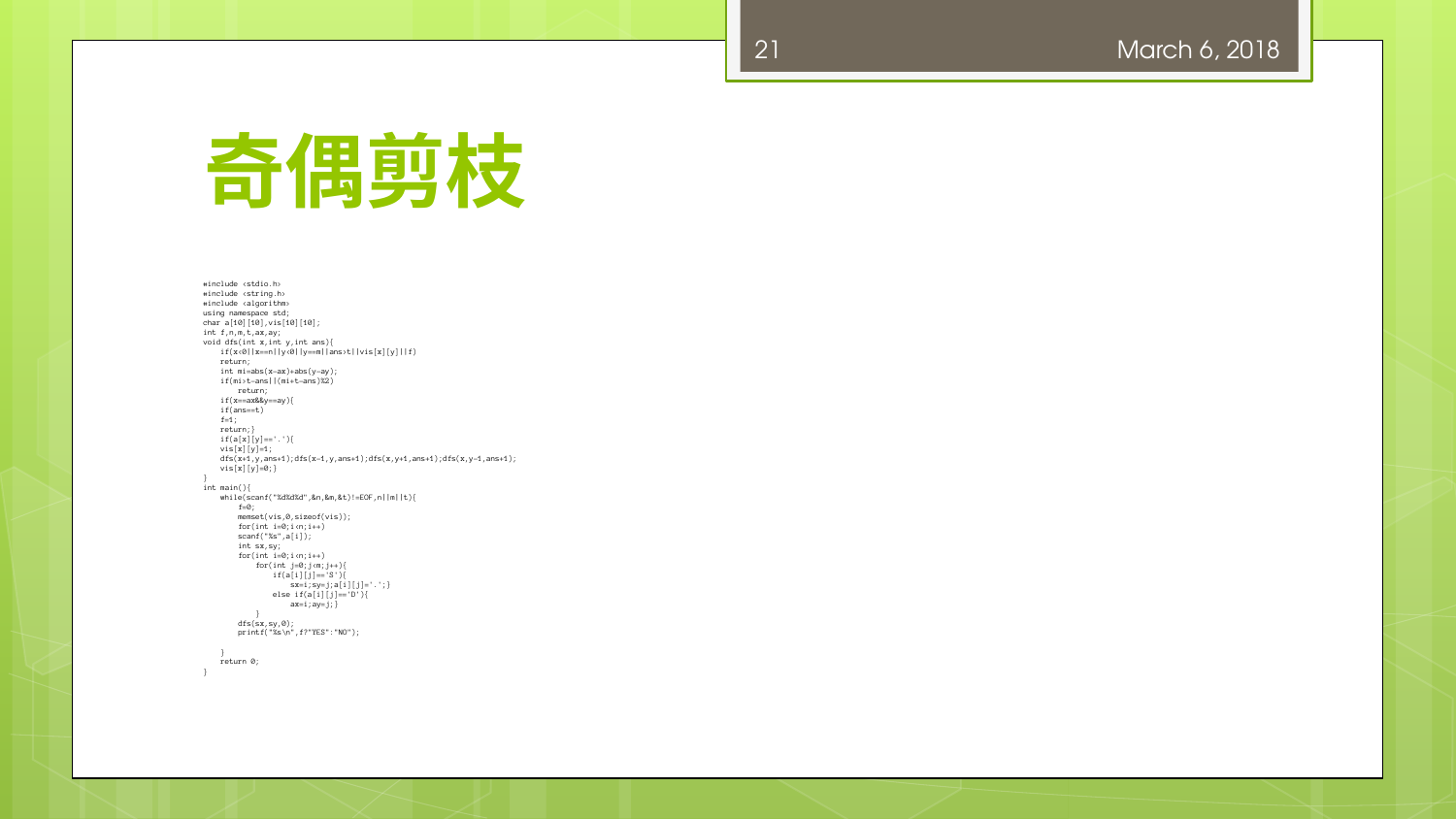

21
March 6, 2018
# 奇偶剪枝
#include <stdio.h>
#include <string.h>
#include <algorithm>
using namespace std;
char a[10][10],vis[10][10];
int f,n,m,t,ax,ay;
void dfs(int x,int y,int ans){
    if(x<0||x==n||y<0||y==m||ans>t||vis[x][y]||f)
    return;
    int mi=abs(x-ax)+abs(y-ay);
    if(mi>t-ans||(mi+t-ans)%2)
        return;
    if(x==ax&&y==ay){
    if(ans==t)
    f=1;
    return;}
    if(a[x][y]=='.'){
    vis[x][y]=1;
    dfs(x+1,y,ans+1);dfs(x-1,y,ans+1);dfs(x,y+1,ans+1);dfs(x,y-1,ans+1);
    vis[x][y]=0;}
}
int main(){
    while(scanf("%d%d%d",&n,&m,&t)!=EOF,n||m||t){
        f=0;
        memset(vis,0,sizeof(vis));
        for(int i=0;i<n;i++)
        scanf("%s",a[i]);
        int sx,sy;
        for(int i=0;i<n;i++)
            for(int j=0;j<m;j++){
                if(a[i][j]=='S'){
                    sx=i;sy=j;a[i][j]='.';}
                else if(a[i][j]=='D'){
                    ax=i;ay=j;}
            }
        dfs(sx,sy,0);
        printf("%s\n",f?"YES":"NO");

    }
    return 0;
}